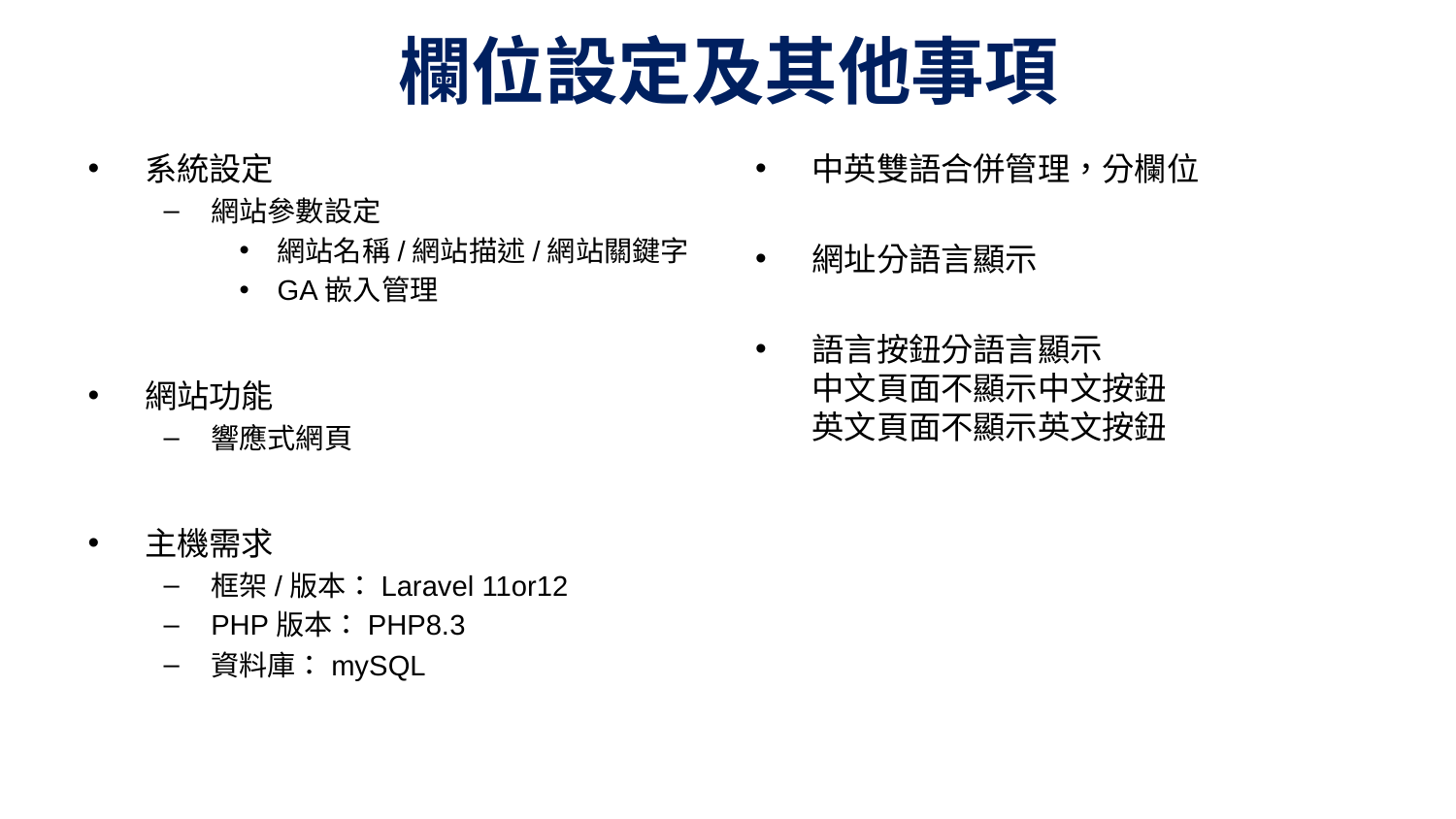

# 欄位設定及其他事項
系統設定
網站參數設定
網站名稱/網站描述/網站關鍵字
GA嵌入管理

網站功能
響應式網頁

主機需求
框架/版本：Laravel 11or12
PHP版本：PHP8.3
資料庫：mySQL

中英雙語合併管理，分欄位

網址分語言顯示

語言按鈕分語言顯示
中文頁面不顯示中文按鈕
英文頁面不顯示英文按鈕